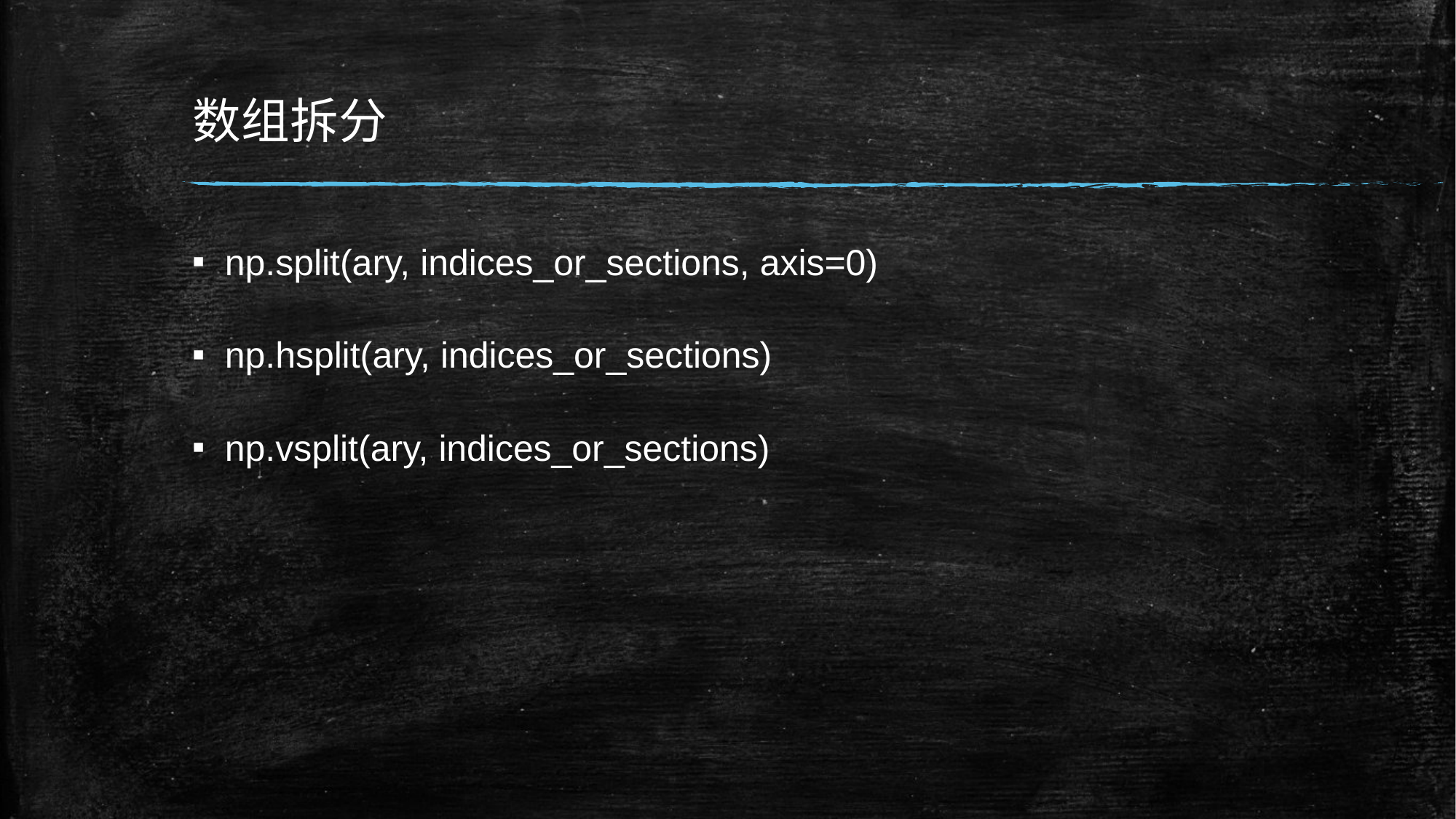

# 数组拆分
np.split(ary, indices_or_sections, axis=0)
np.hsplit(ary, indices_or_sections)
np.vsplit(ary, indices_or_sections)